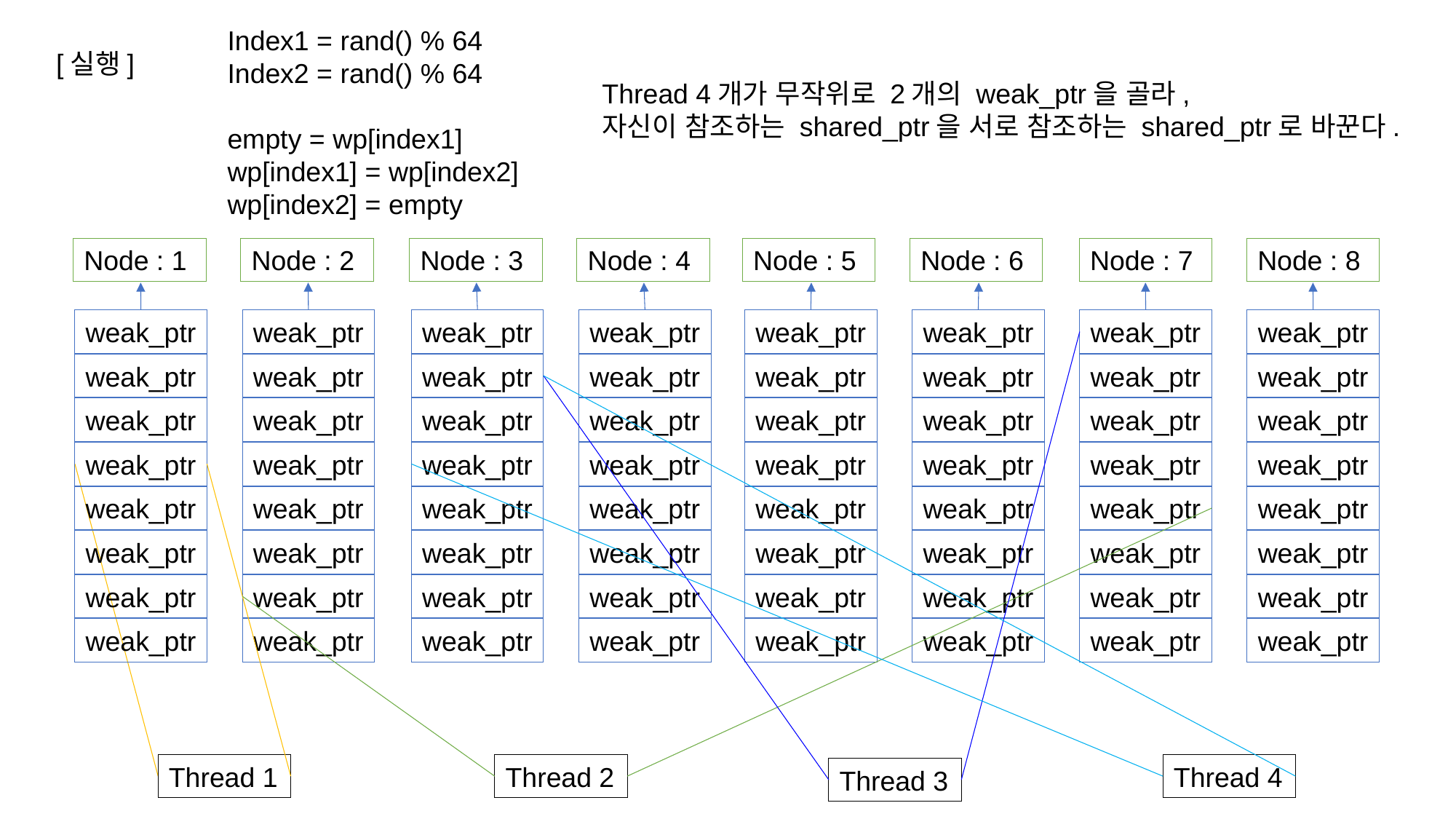

Index1 = rand() % 64
Index2 = rand() % 64

empty = wp[index1]
wp[index1] = wp[index2]
wp[index2] = empty
[실행]
Thread 4개가 무작위로 2개의 weak_ptr을 골라,
자신이 참조하는 shared_ptr을 서로 참조하는 shared_ptr로 바꾼다.
Node : 1
Node : 2
Node : 3
Node : 4
Node : 5
Node : 6
Node : 7
Node : 8
weak_ptr
weak_ptr
weak_ptr
weak_ptr
weak_ptr
weak_ptr
weak_ptr
weak_ptr
weak_ptr
weak_ptr
weak_ptr
weak_ptr
weak_ptr
weak_ptr
weak_ptr
weak_ptr
weak_ptr
weak_ptr
weak_ptr
weak_ptr
weak_ptr
weak_ptr
weak_ptr
weak_ptr
weak_ptr
weak_ptr
weak_ptr
weak_ptr
weak_ptr
weak_ptr
weak_ptr
weak_ptr
weak_ptr
weak_ptr
weak_ptr
weak_ptr
weak_ptr
weak_ptr
weak_ptr
weak_ptr
weak_ptr
weak_ptr
weak_ptr
weak_ptr
weak_ptr
weak_ptr
weak_ptr
weak_ptr
weak_ptr
weak_ptr
weak_ptr
weak_ptr
weak_ptr
weak_ptr
weak_ptr
weak_ptr
weak_ptr
weak_ptr
weak_ptr
weak_ptr
weak_ptr
weak_ptr
weak_ptr
weak_ptr
Thread 1
Thread 2
Thread 4
Thread 3